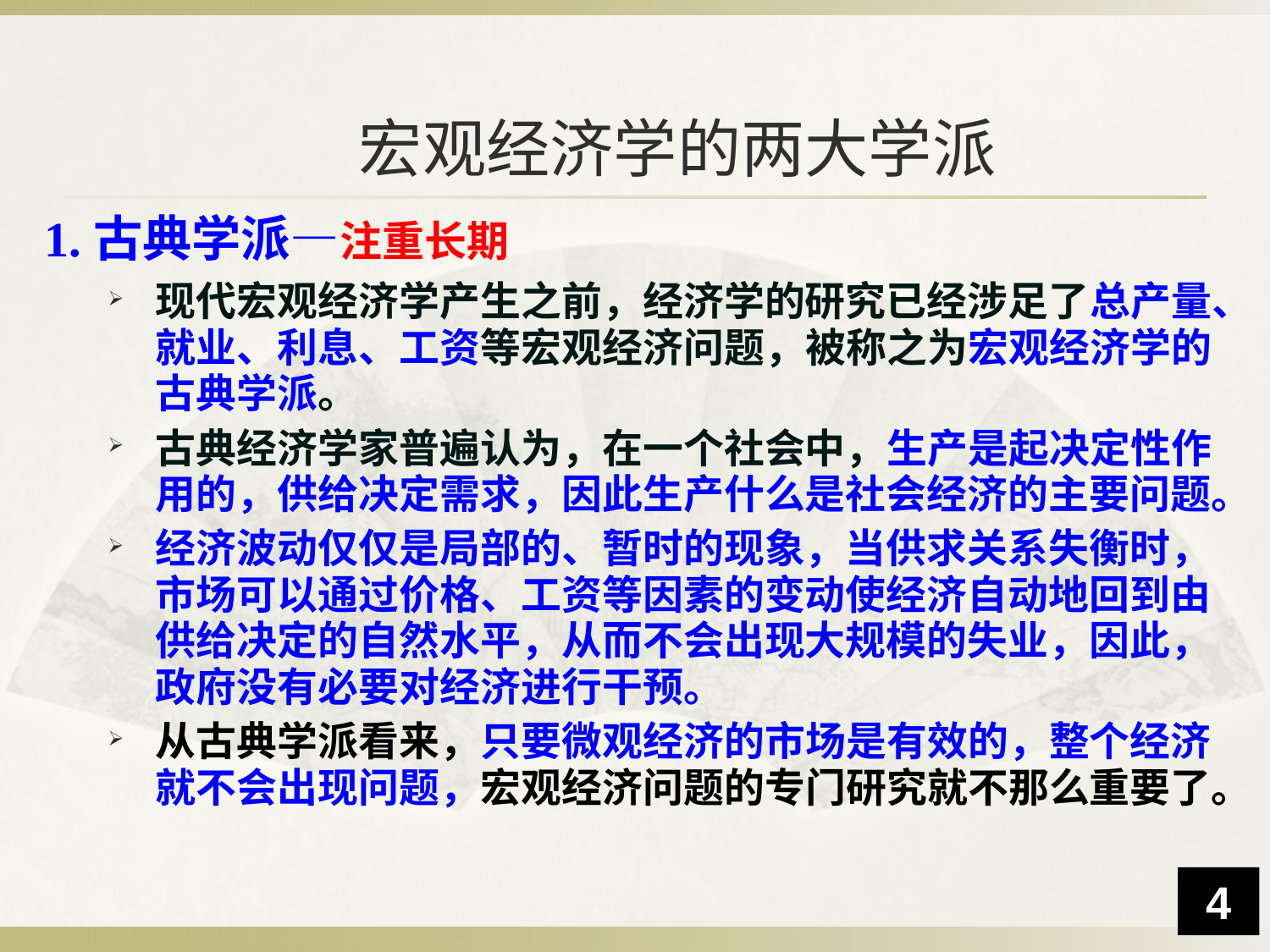

宏观经济学的两大学派
1.古典学派—注重长期
现代宏观经济学产生之前，经济学的研究已经涉足了总产量、就业、利息、工资等宏观经济问题，被称之为宏观经济学的古典学派。
古典经济学家普遍认为，在一个社会中，生产是起决定性作用的，供给决定需求，因此生产什么是社会经济的主要问题。
经济波动仅仅是局部的、暂时的现象，当供求关系失衡时，市场可以通过价格、工资等因素的变动使经济自动地回到由供给决定的自然水平，从而不会出现大规模的失业，因此，政府没有必要对经济进行干预。
从古典学派看来，只要微观经济的市场是有效的，整个经济就不会出现问题，宏观经济问题的专门研究就不那么重要了。
4